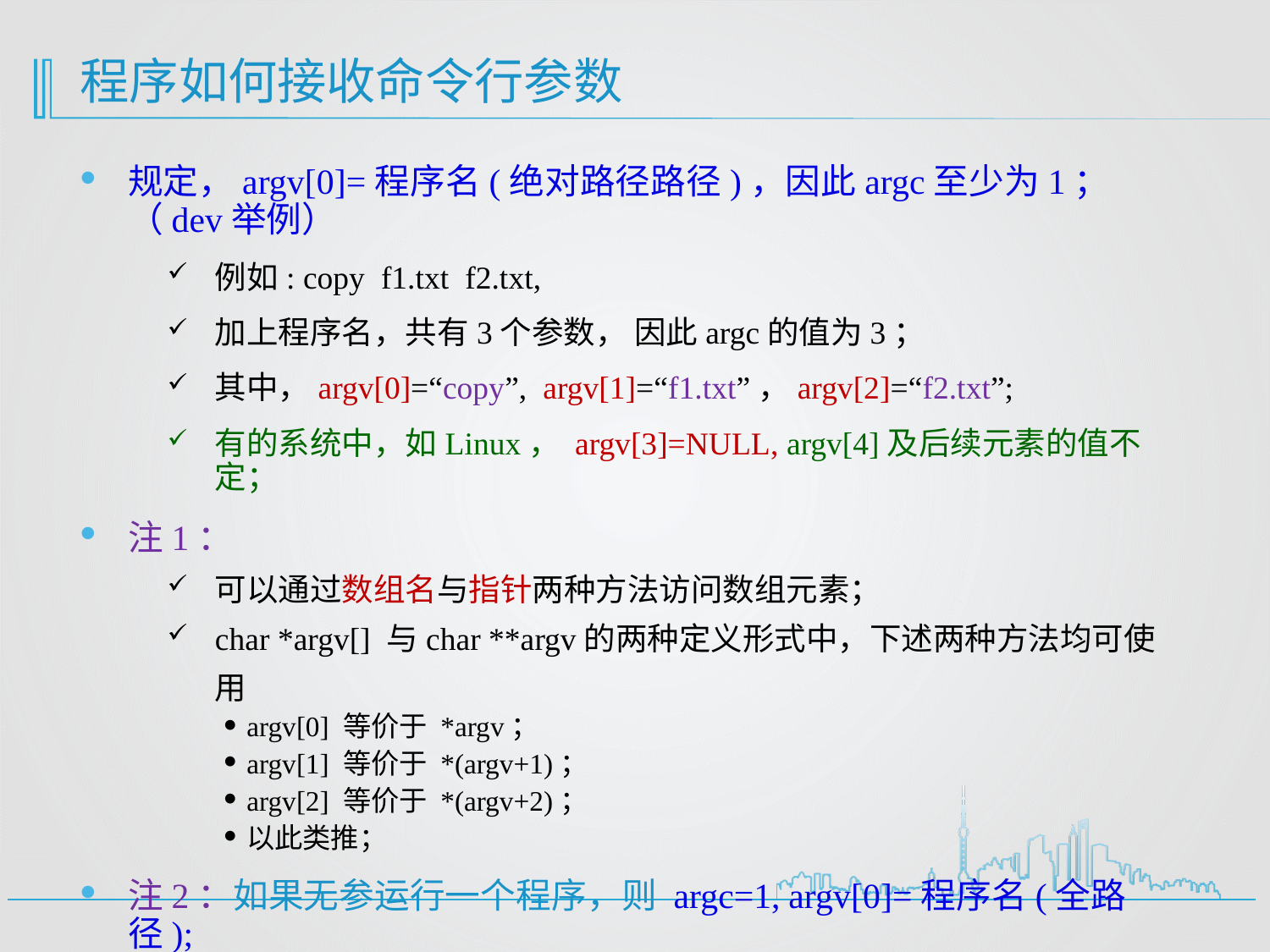

# 程序如何接收命令行参数
规定，argv[0]=程序名(绝对路径路径)，因此argc至少为1；（dev举例）
例如: copy  f1.txt  f2.txt,
加上程序名，共有3个参数， 因此argc的值为3；
其中，argv[0]=“copy”,  argv[1]=“f1.txt”，argv[2]=“f2.txt”;
有的系统中，如Linux， argv[3]=NULL, argv[4]及后续元素的值不定；
注1：
可以通过数组名与指针两种方法访问数组元素；
char *argv[] 与char **argv的两种定义形式中，下述两种方法均可使用
argv[0] 等价于 *argv；
argv[1] 等价于 *(argv+1)；
argv[2] 等价于 *(argv+2)；
以此类推；
注2：如果无参运行一个程序，则 argc=1, argv[0]=程序名(全路径);